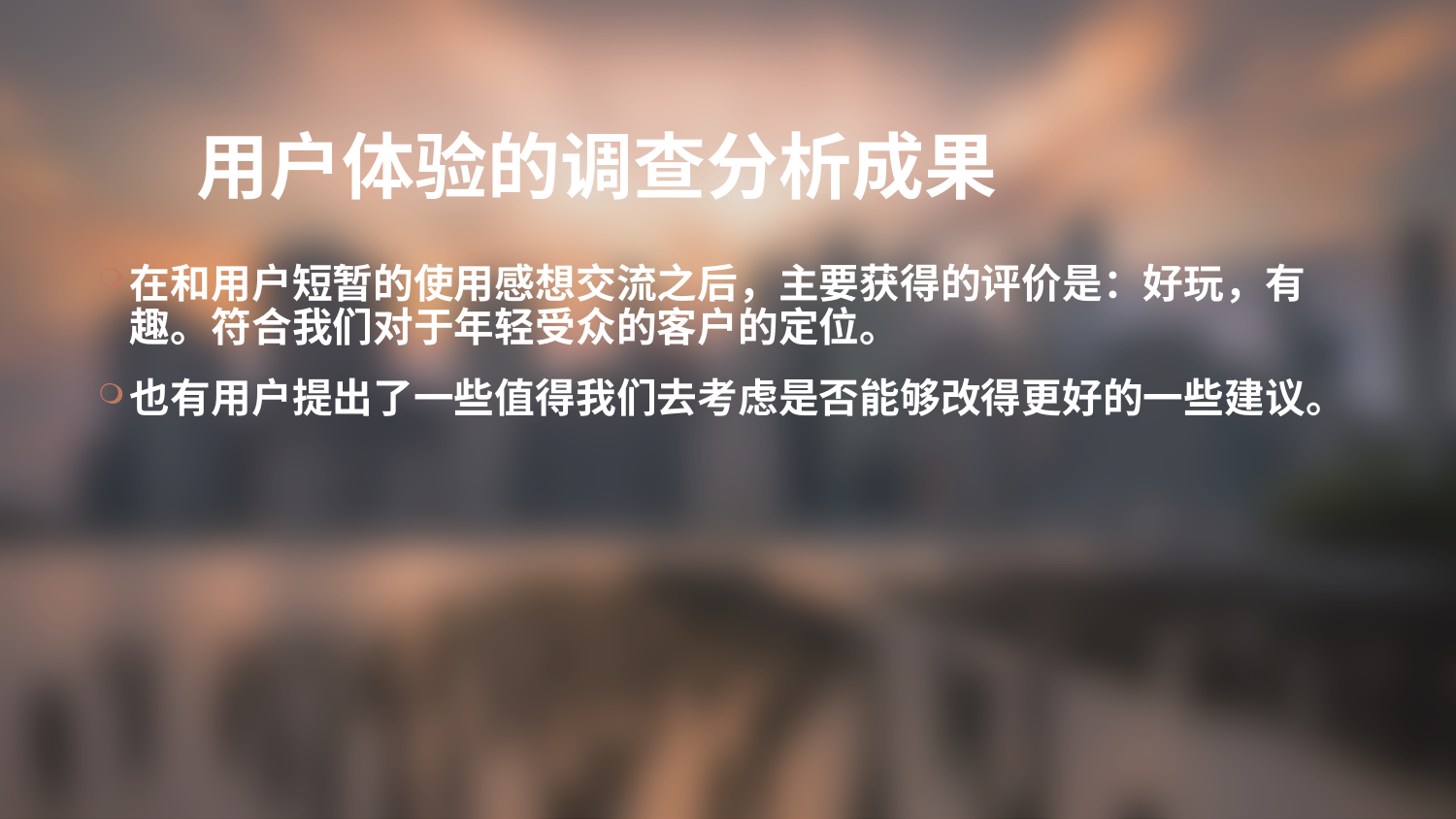

# 用户体验的调查分析成果
在和用户短暂的使用感想交流之后，主要获得的评价是：好玩，有趣。符合我们对于年轻受众的客户的定位。
也有用户提出了一些值得我们去考虑是否能够改得更好的一些建议。